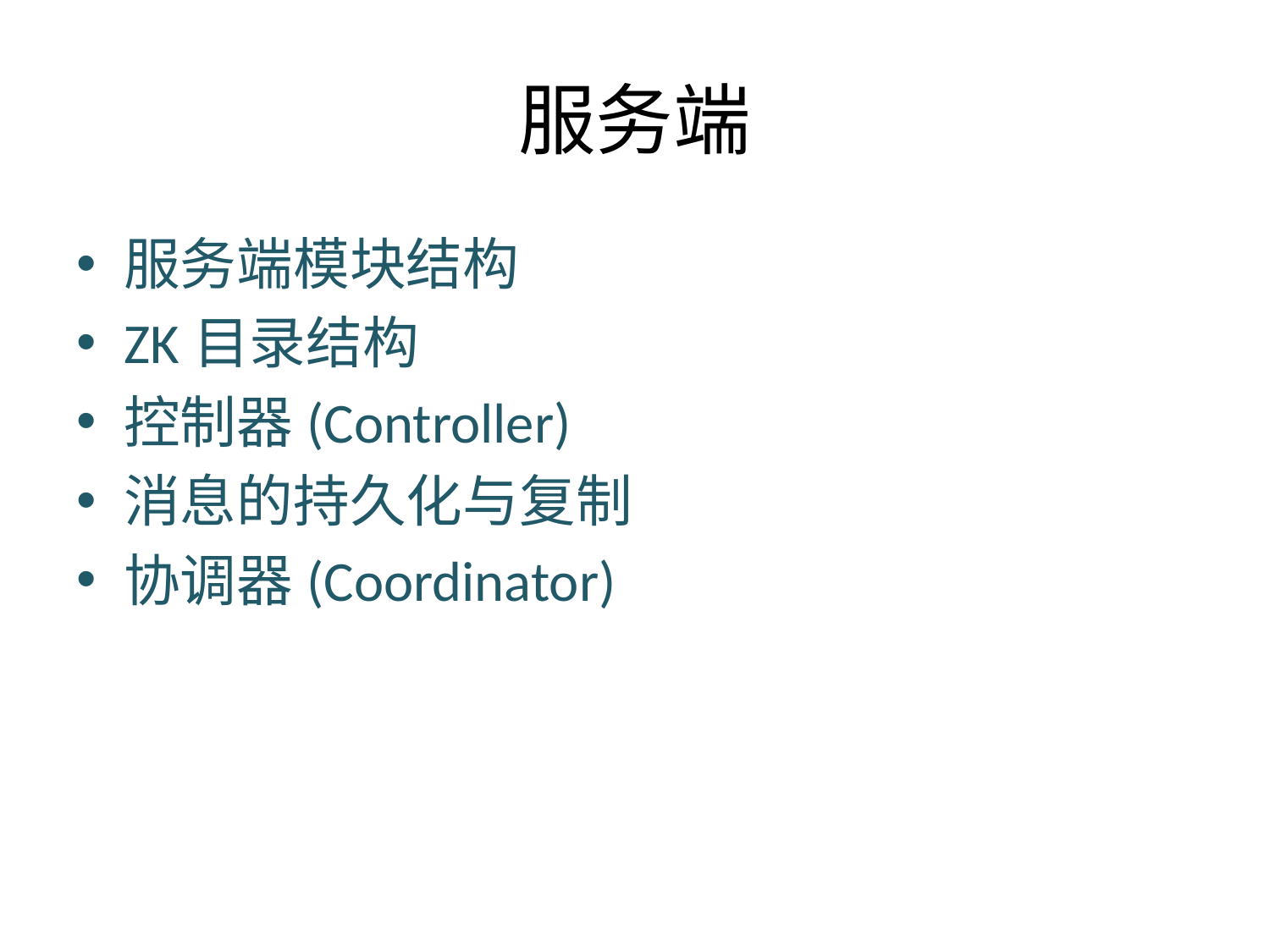

# 服务端
服务端模块结构
ZK目录结构
控制器(Controller)
消息的持久化与复制
协调器(Coordinator)